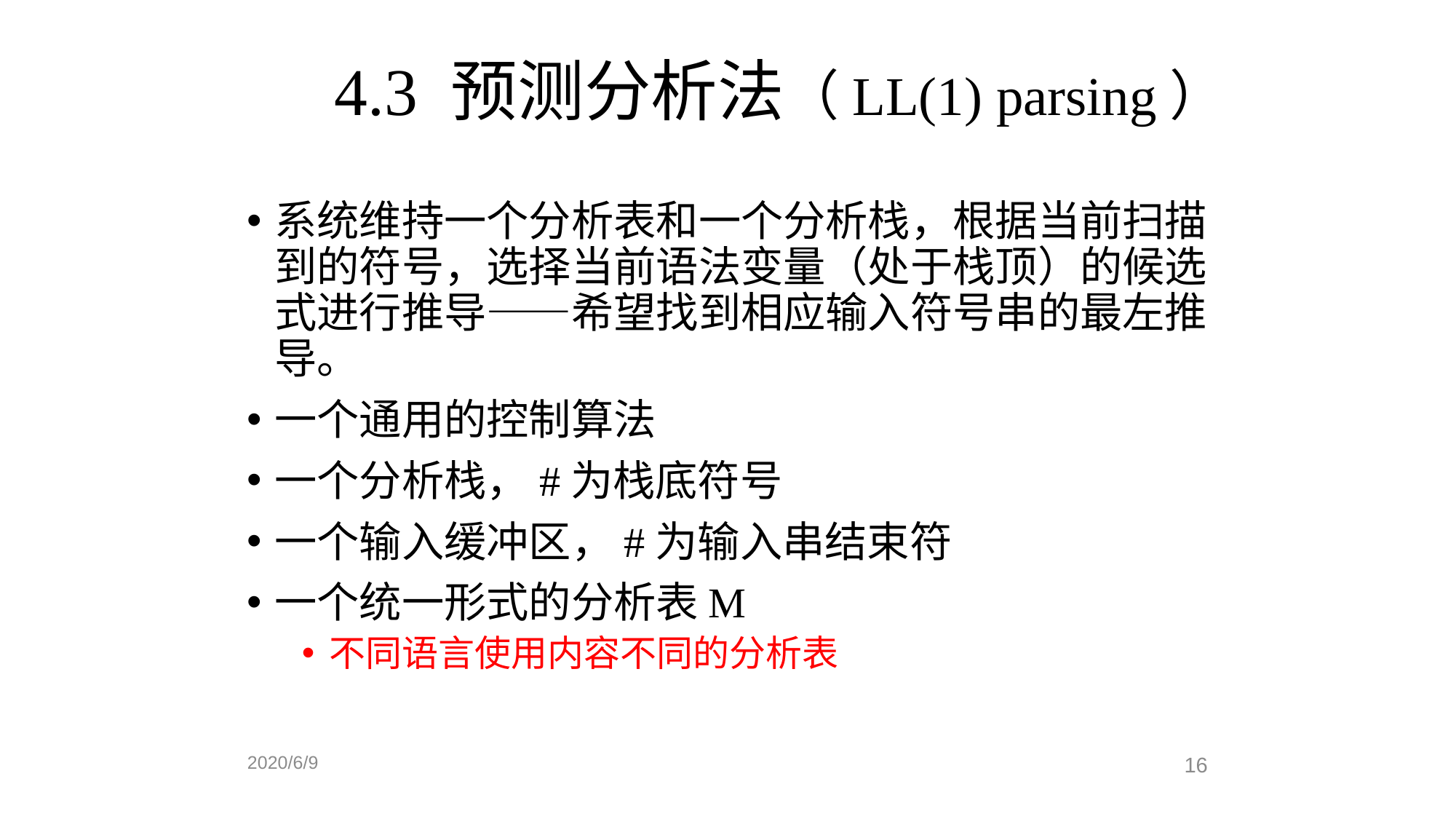

4.3 预测分析法（LL(1) parsing）
系统维持一个分析表和一个分析栈，根据当前扫描到的符号，选择当前语法变量（处于栈顶）的候选式进行推导——希望找到相应输入符号串的最左推导。
一个通用的控制算法
一个分析栈，#为栈底符号
一个输入缓冲区，#为输入串结束符
一个统一形式的分析表M
不同语言使用内容不同的分析表
2020/6/9
16